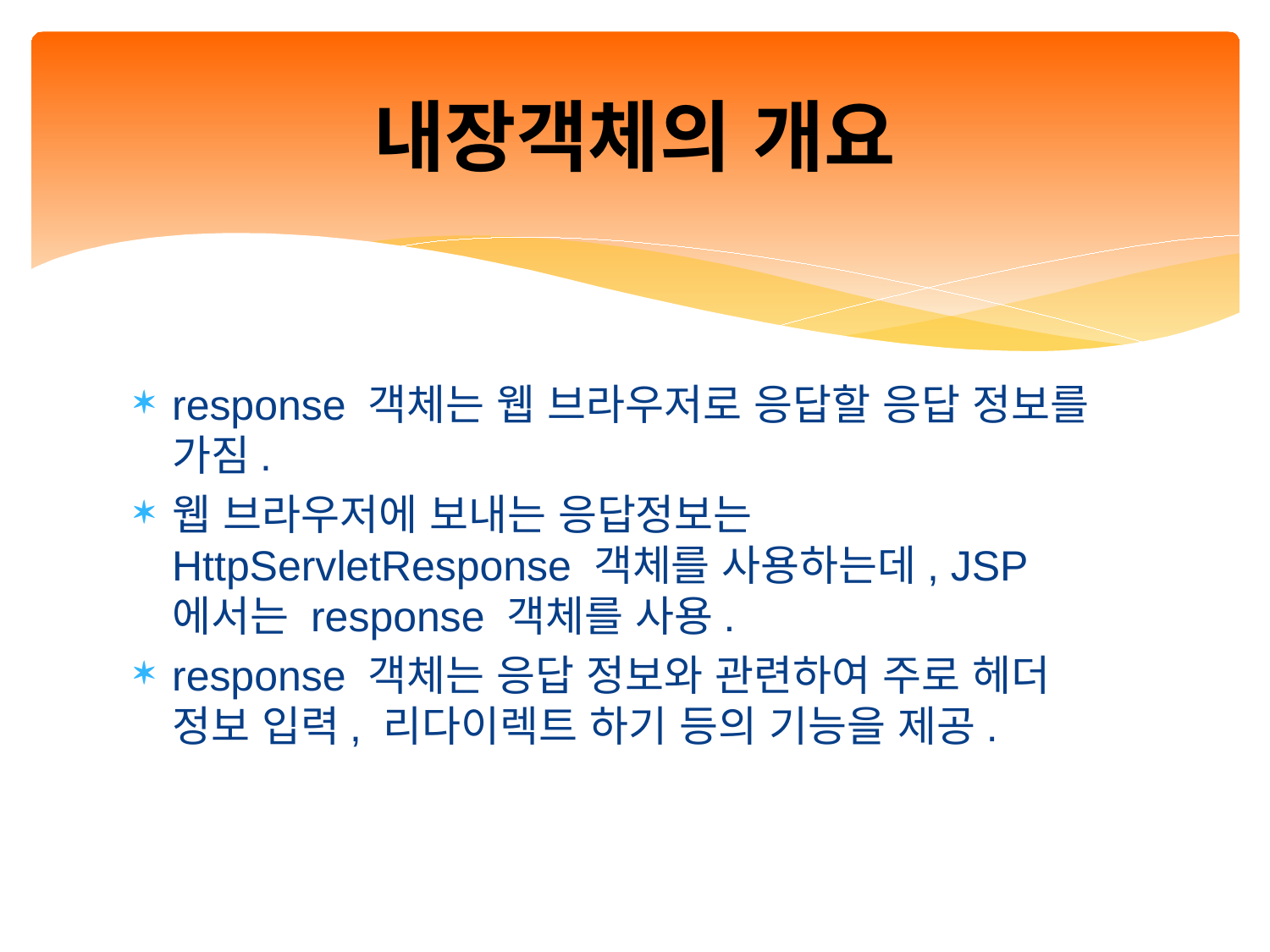

# 내장객체의 개요
response 객체는 웹 브라우저로 응답할 응답 정보를 가짐.
웹 브라우저에 보내는 응답정보는 HttpServletResponse 객체를 사용하는데, JSP에서는 response 객체를 사용.
response 객체는 응답 정보와 관련하여 주로 헤더 정보 입력, 리다이렉트 하기 등의 기능을 제공.